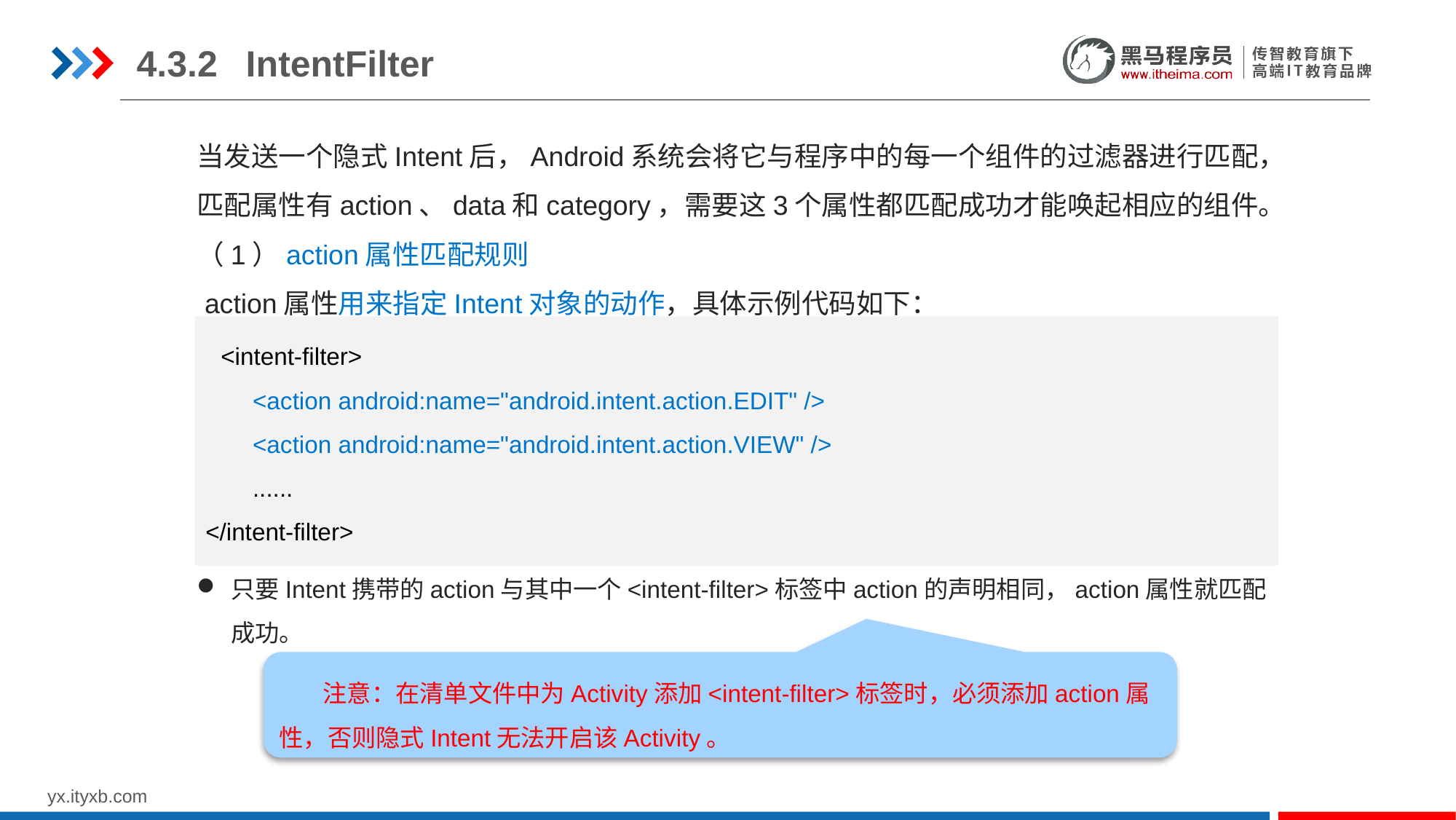

4.3.2	IntentFilter
当发送一个隐式Intent后，Android系统会将它与程序中的每一个组件的过滤器进行匹配，匹配属性有action、data和category，需要这3个属性都匹配成功才能唤起相应的组件。
（1）action属性匹配规则
 action属性用来指定Intent对象的动作，具体示例代码如下：

只要Intent携带的action与其中一个<intent-filter>标签中action的声明相同，action属性就匹配成功。
  <intent-filter>
       <action android:name="android.intent.action.EDIT" />
       <action android:name="android.intent.action.VIEW" />
       ......
</intent-filter>
      注意：在清单文件中为Activity添加<intent-filter>标签时，必须添加action属性，否则隐式Intent无法开启该Activity。